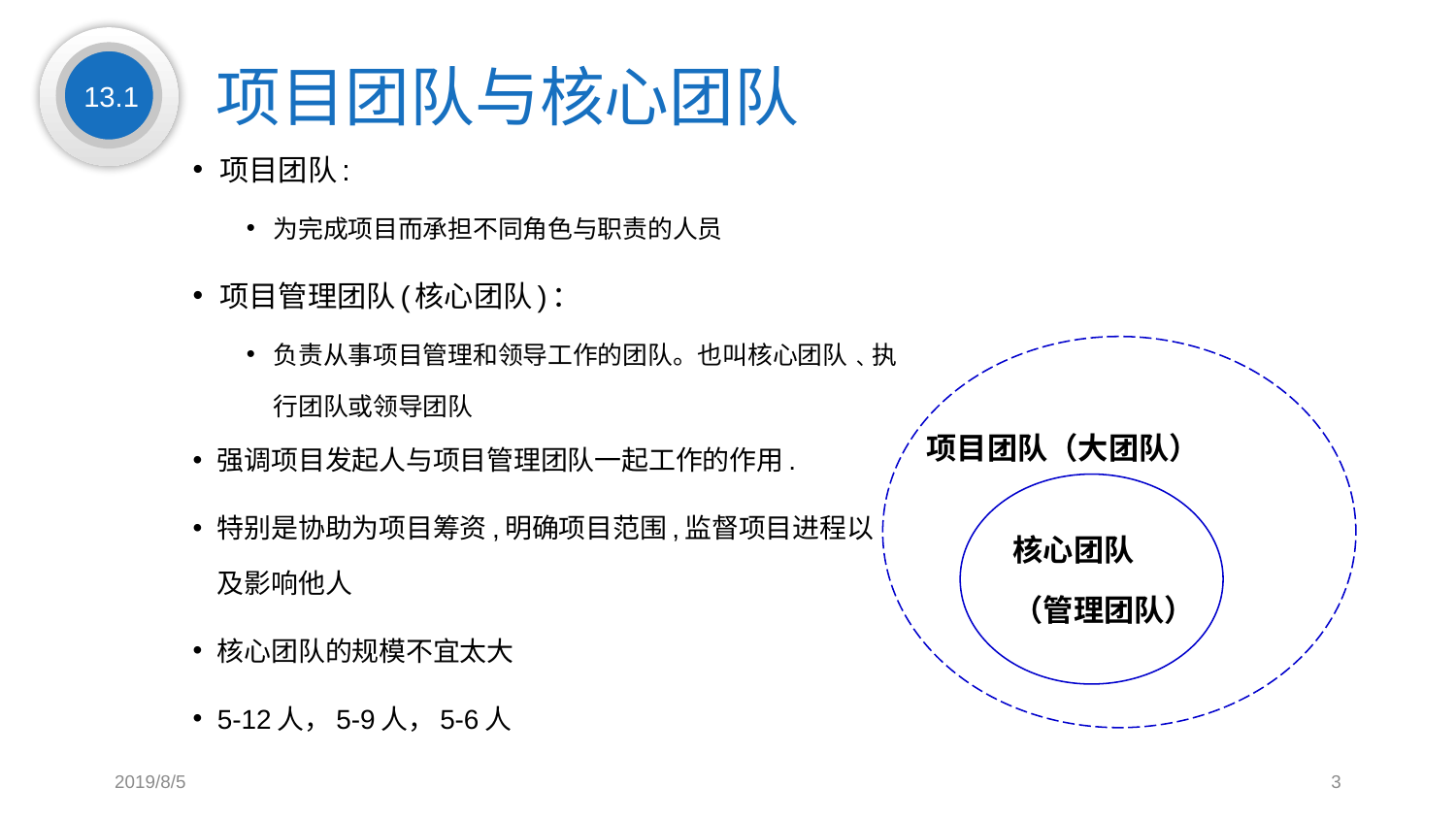

项目团队与核心团队
13.1
项目团队:
为完成项目而承担不同角色与职责的人员
项目管理团队(核心团队)：
负责从事项目管理和领导工作的团队。也叫核心团队﹑执行团队或领导团队

项目团队（大团队）
核心团队
（管理团队）
强调项目发起人与项目管理团队一起工作的作用.
特别是协助为项目筹资,明确项目范围,监督项目进程以及影响他人
核心团队的规模不宜太大
5-12人，5-9人，5-6人
2019/8/5
3